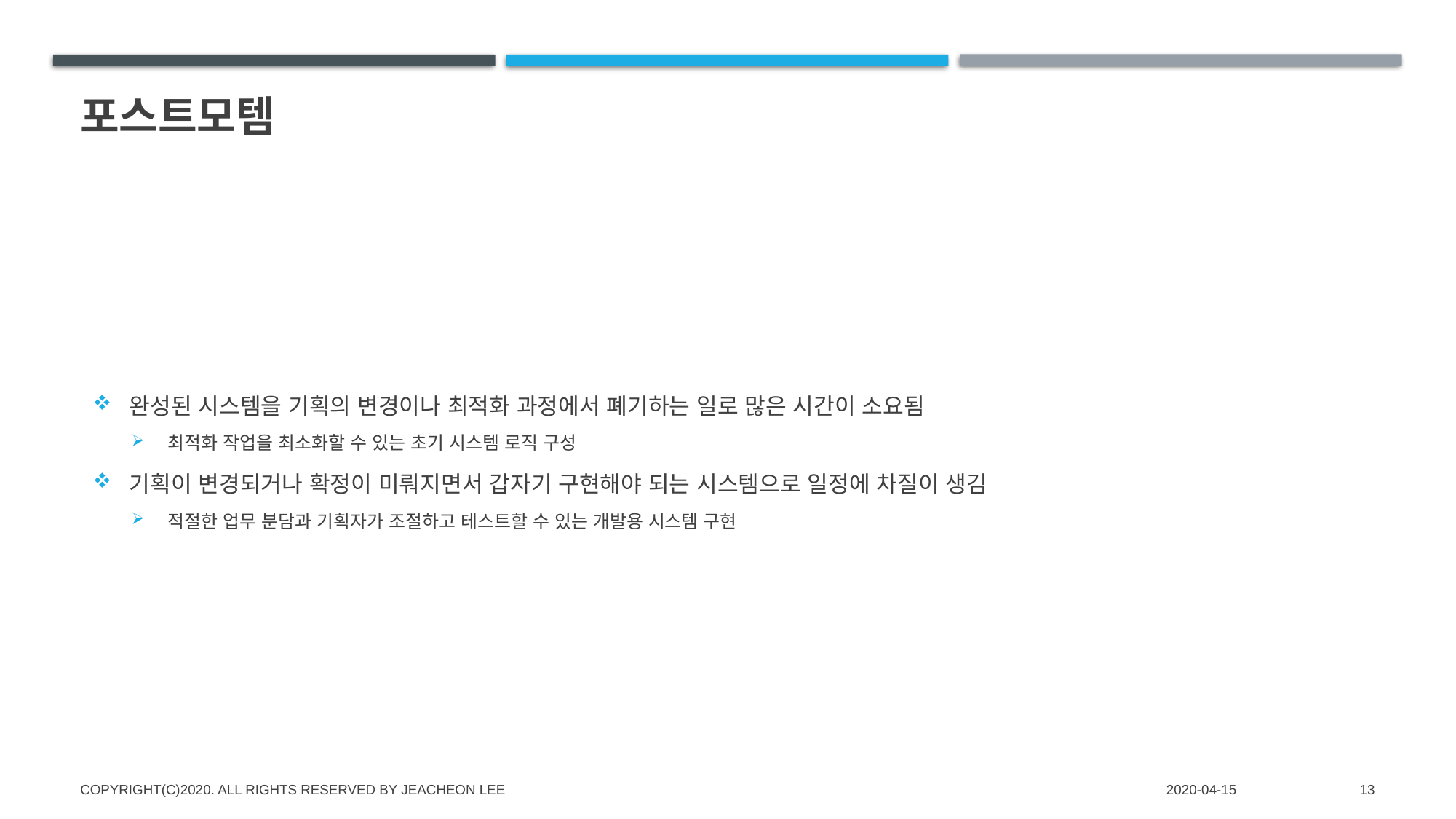

# 포스트모템
완성된 시스템을 기획의 변경이나 최적화 과정에서 폐기하는 일로 많은 시간이 소요됨
최적화 작업을 최소화할 수 있는 초기 시스템 로직 구성
기획이 변경되거나 확정이 미뤄지면서 갑자기 구현해야 되는 시스템으로 일정에 차질이 생김
적절한 업무 분담과 기획자가 조절하고 테스트할 수 있는 개발용 시스템 구현

Copyright(c)2020. All rights reserved by JeaCheon LEE
2020-04-15
13